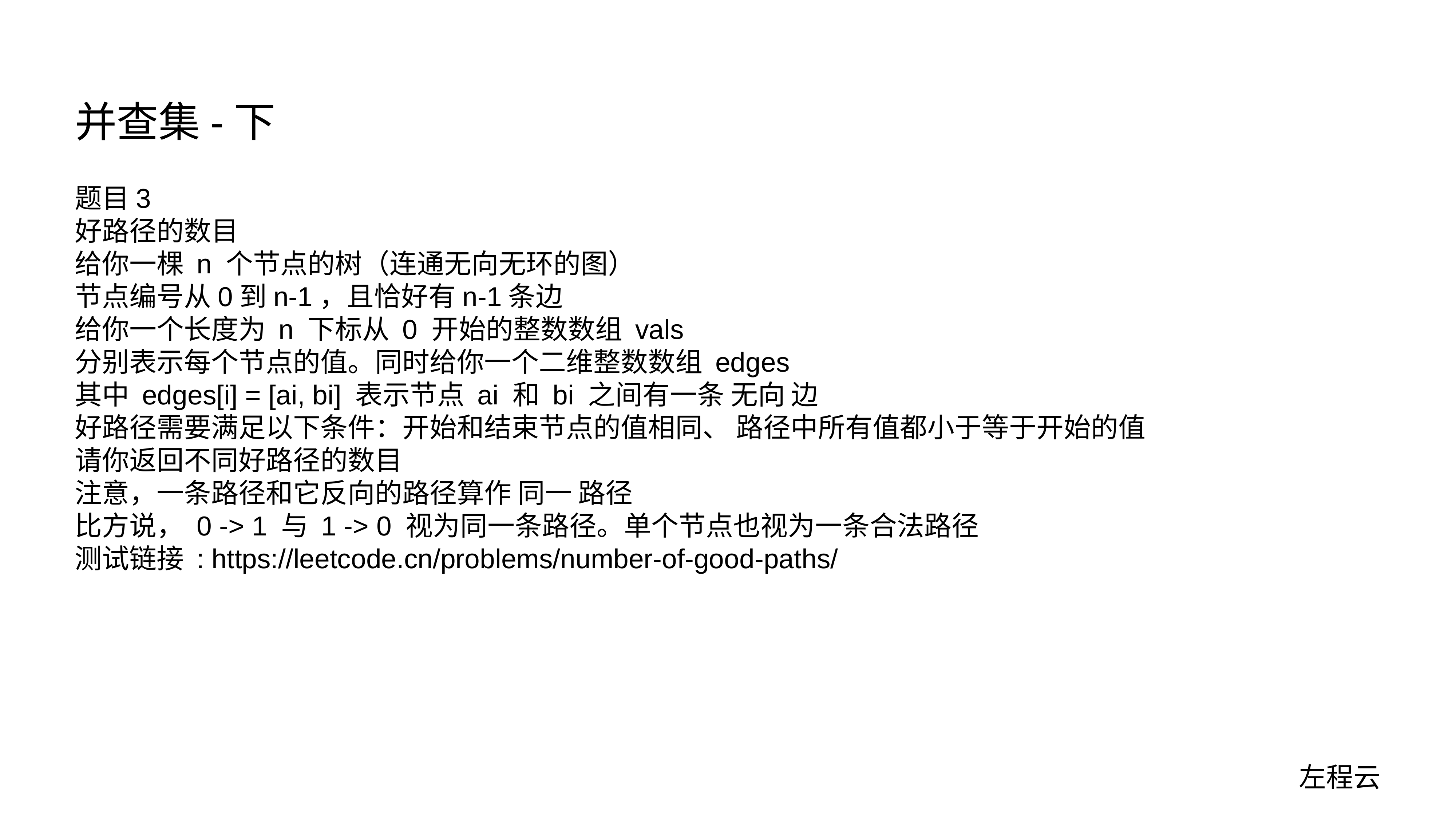

# 并查集-下
题目3
好路径的数目
给你一棵 n 个节点的树（连通无向无环的图）
节点编号从0到n-1，且恰好有n-1条边
给你一个长度为 n 下标从 0 开始的整数数组 vals
分别表示每个节点的值。同时给你一个二维整数数组 edges
其中 edges[i] = [ai, bi] 表示节点 ai 和 bi 之间有一条 无向 边
好路径需要满足以下条件：开始和结束节点的值相同、 路径中所有值都小于等于开始的值
请你返回不同好路径的数目
注意，一条路径和它反向的路径算作 同一 路径
比方说， 0 -> 1 与 1 -> 0 视为同一条路径。单个节点也视为一条合法路径
测试链接 : https://leetcode.cn/problems/number-of-good-paths/
左程云